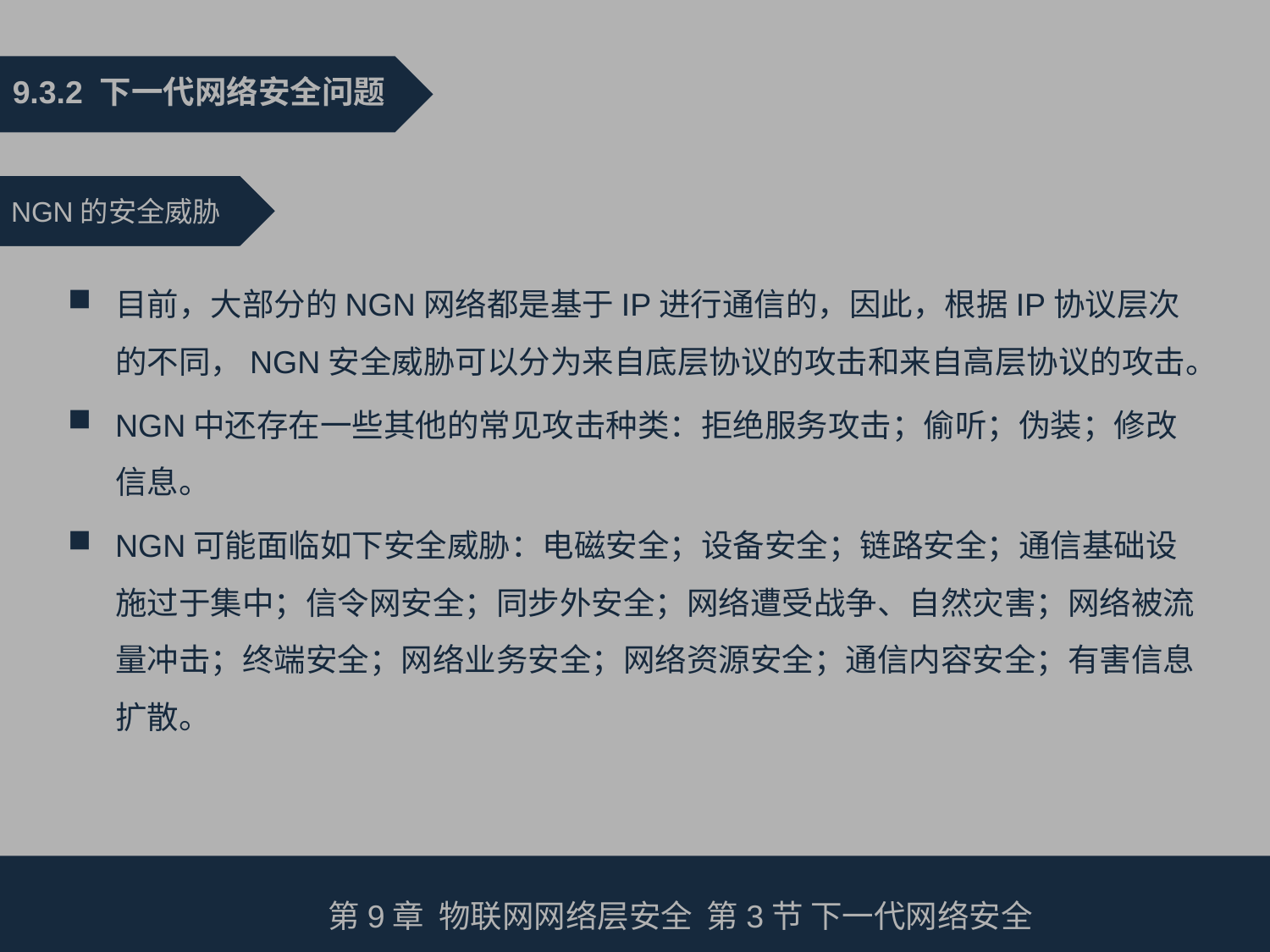

9.3.2 下一代网络安全问题
NGN的安全威胁
目前，大部分的NGN网络都是基于IP进行通信的，因此，根据IP协议层次的不同，NGN安全威胁可以分为来自底层协议的攻击和来自高层协议的攻击。
NGN中还存在一些其他的常见攻击种类：拒绝服务攻击；偷听；伪装；修改信息。
NGN可能面临如下安全威胁：电磁安全；设备安全；链路安全；通信基础设施过于集中；信令网安全；同步外安全；网络遭受战争、自然灾害；网络被流量冲击；终端安全；网络业务安全；网络资源安全；通信内容安全；有害信息扩散。
第9章  物联网网络层安全  第3节 下一代网络安全